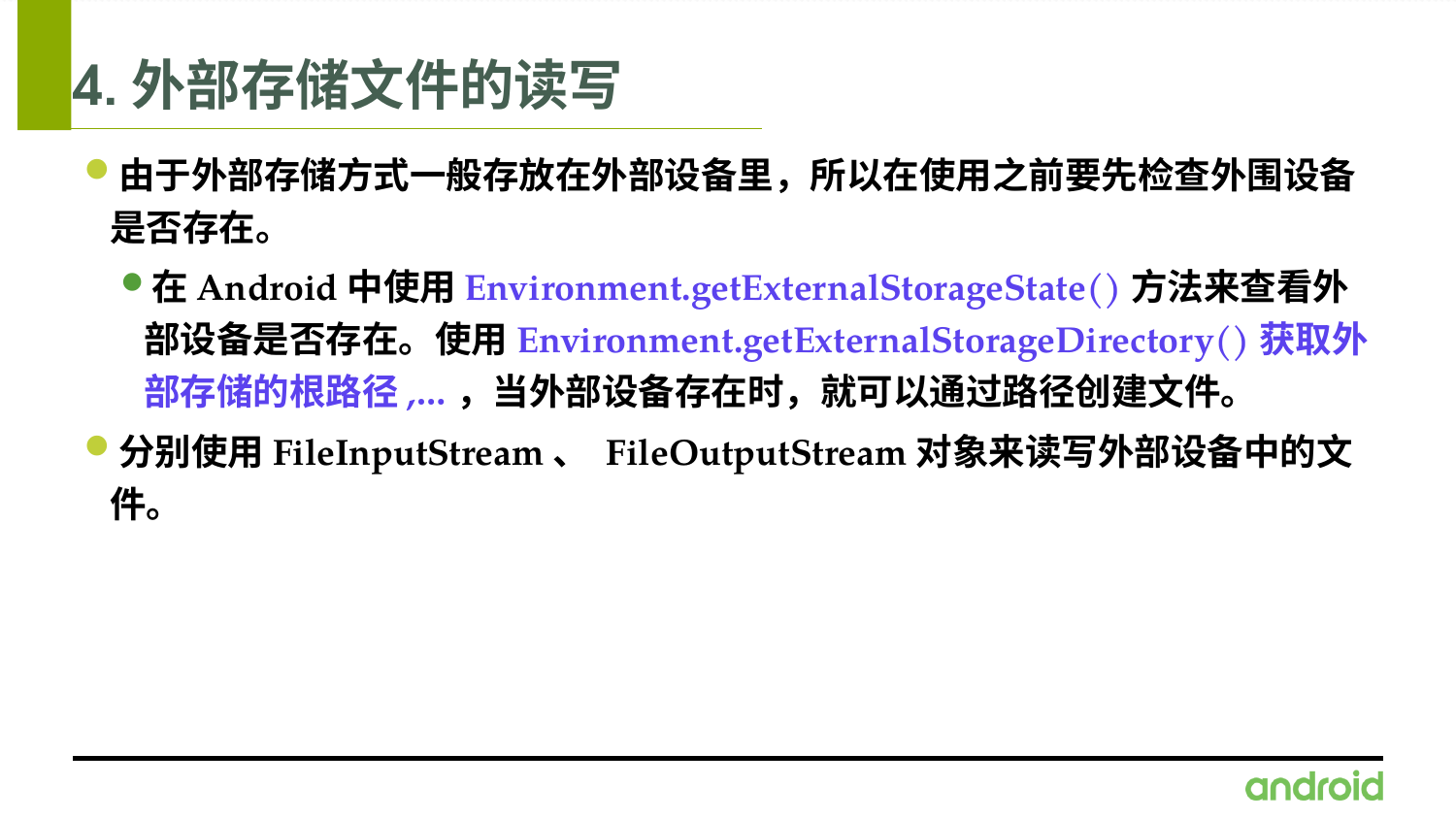

# 4.外部存储文件的读写
由于外部存储方式一般存放在外部设备里，所以在使用之前要先检查外围设备是否存在。
在Android中使用Environment.getExternalStorageState()方法来查看外部设备是否存在。使用Environment.getExternalStorageDirectory()获取外部存储的根路径,…，当外部设备存在时，就可以通过路径创建文件。
分别使用FileInputStream、 FileOutputStream对象来读写外部设备中的文件。